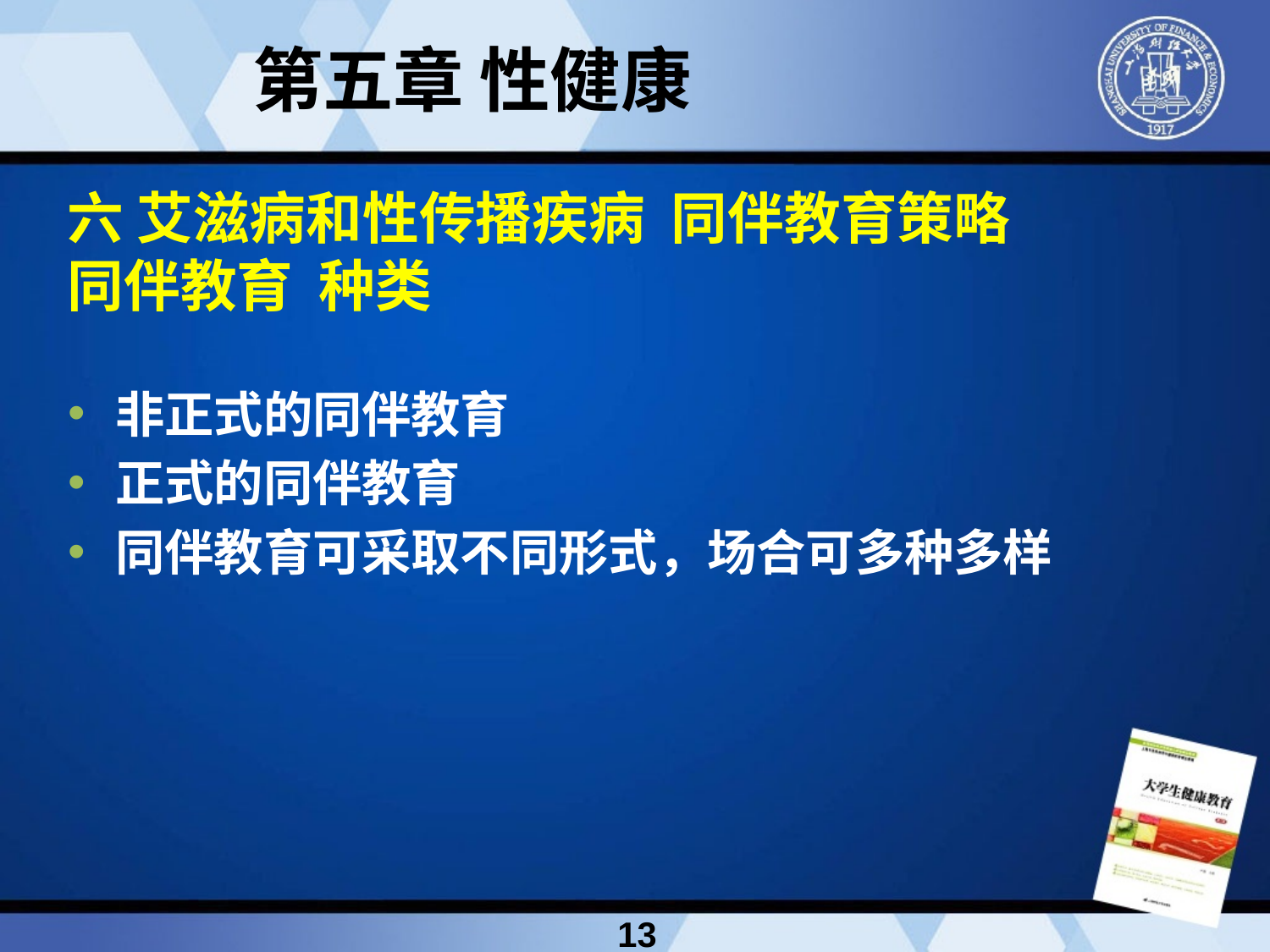

第五章 性健康
六 艾滋病和性传播疾病  同伴教育策略
同伴教育  种类
非正式的同伴教育
正式的同伴教育
同伴教育可采取不同形式，场合可多种多样

13